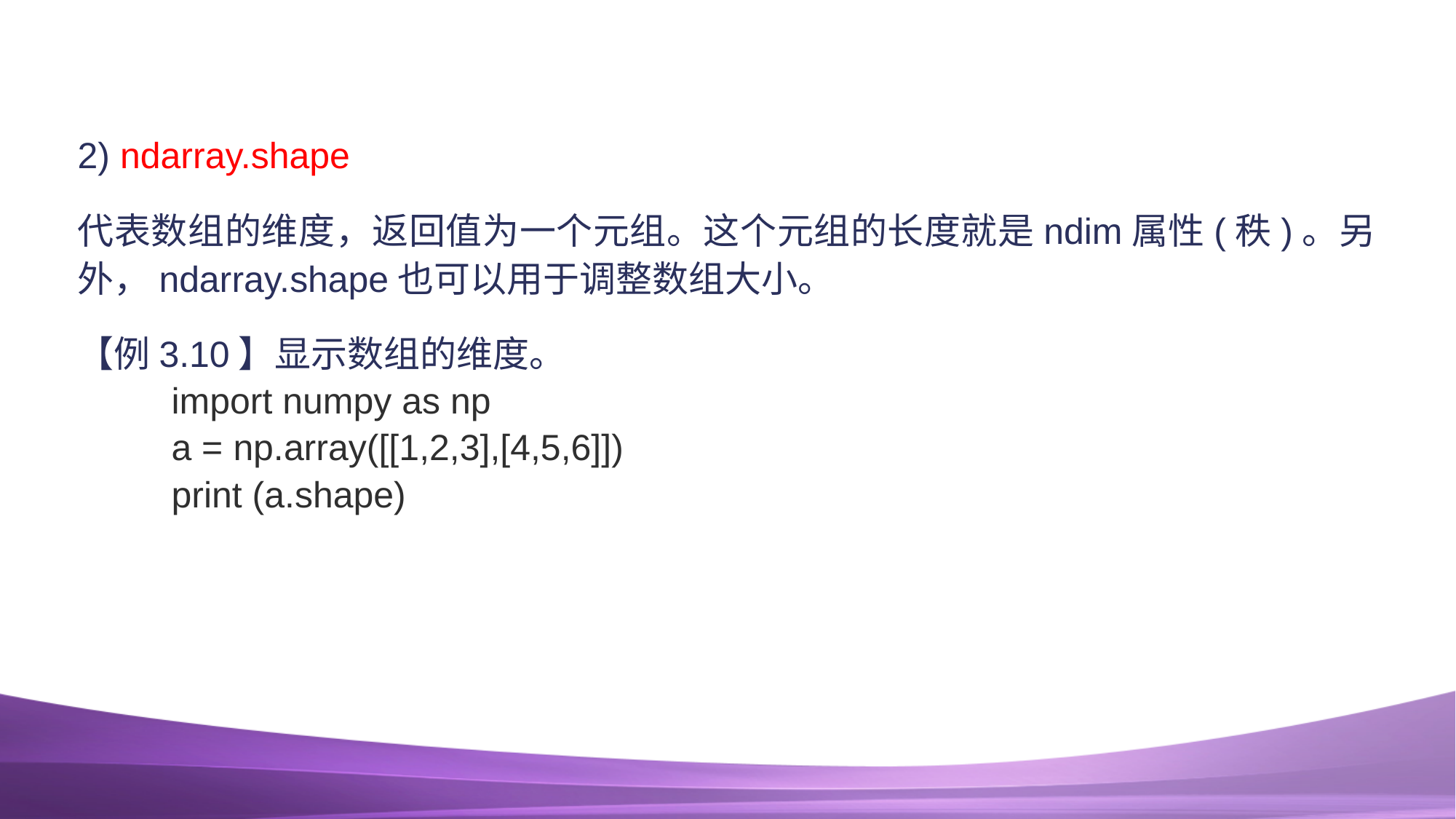

2) ndarray.shape
代表数组的维度，返回值为一个元组。这个元组的长度就是ndim属性(秩)。另外，ndarray.shape也可以用于调整数组大小。
【例3.10】显示数组的维度。
import numpy as np
a = np.array([[1,2,3],[4,5,6]])
print (a.shape)